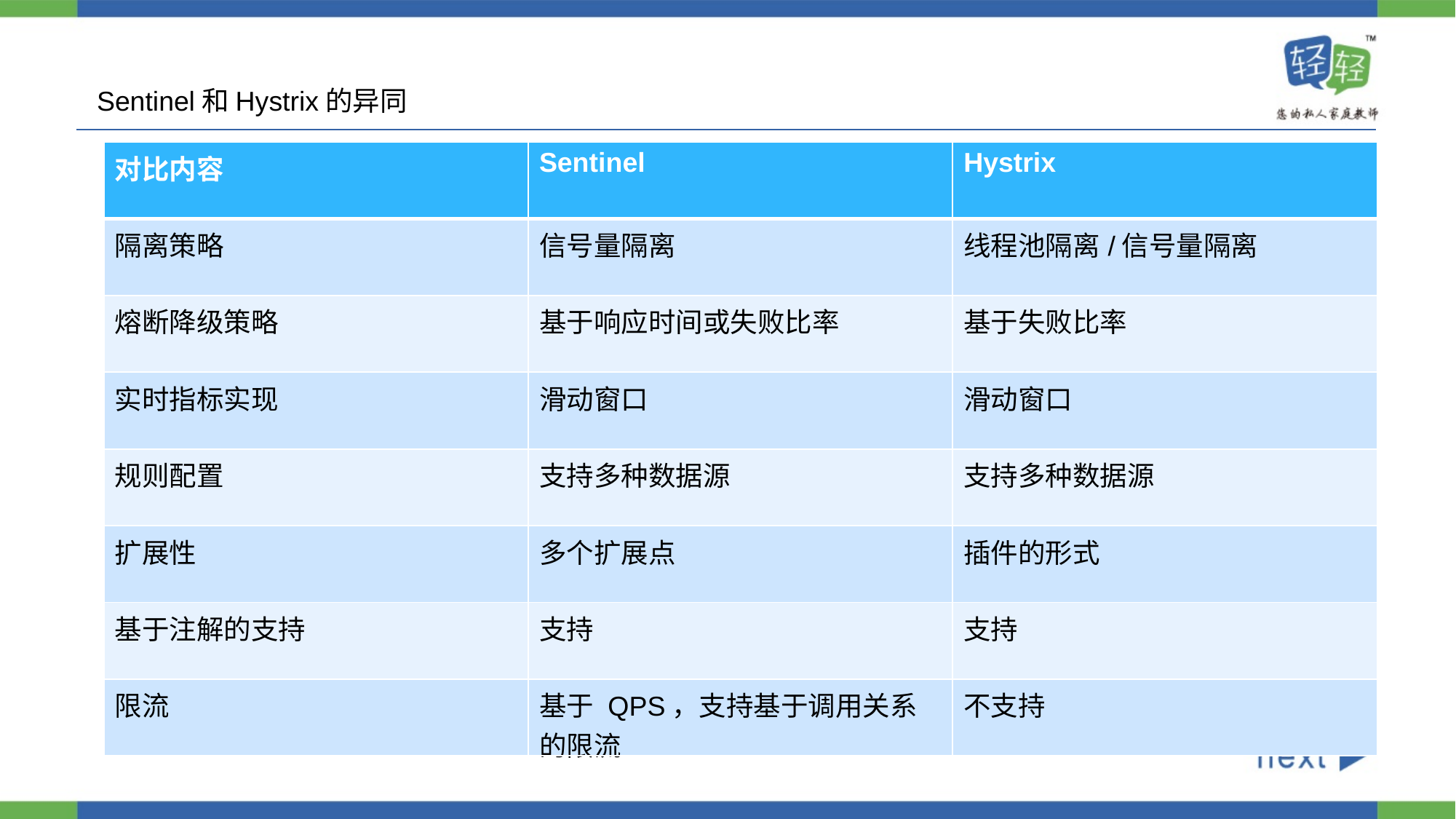

Sentinel和Hystrix的异同
| 对比内容 | Sentinel | Hystrix |
| --- | --- | --- |
| 隔离策略 | 信号量隔离 | 线程池隔离/信号量隔离 |
| 熔断降级策略 | 基于响应时间或失败比率 | 基于失败比率 |
| 实时指标实现 | 滑动窗口 | 滑动窗口 |
| 规则配置 | 支持多种数据源 | 支持多种数据源 |
| 扩展性 | 多个扩展点 | 插件的形式 |
| 基于注解的支持 | 支持 | 支持 |
| 限流 | 基于 QPS，支持基于调用关系的限流 | 不支持 |

21